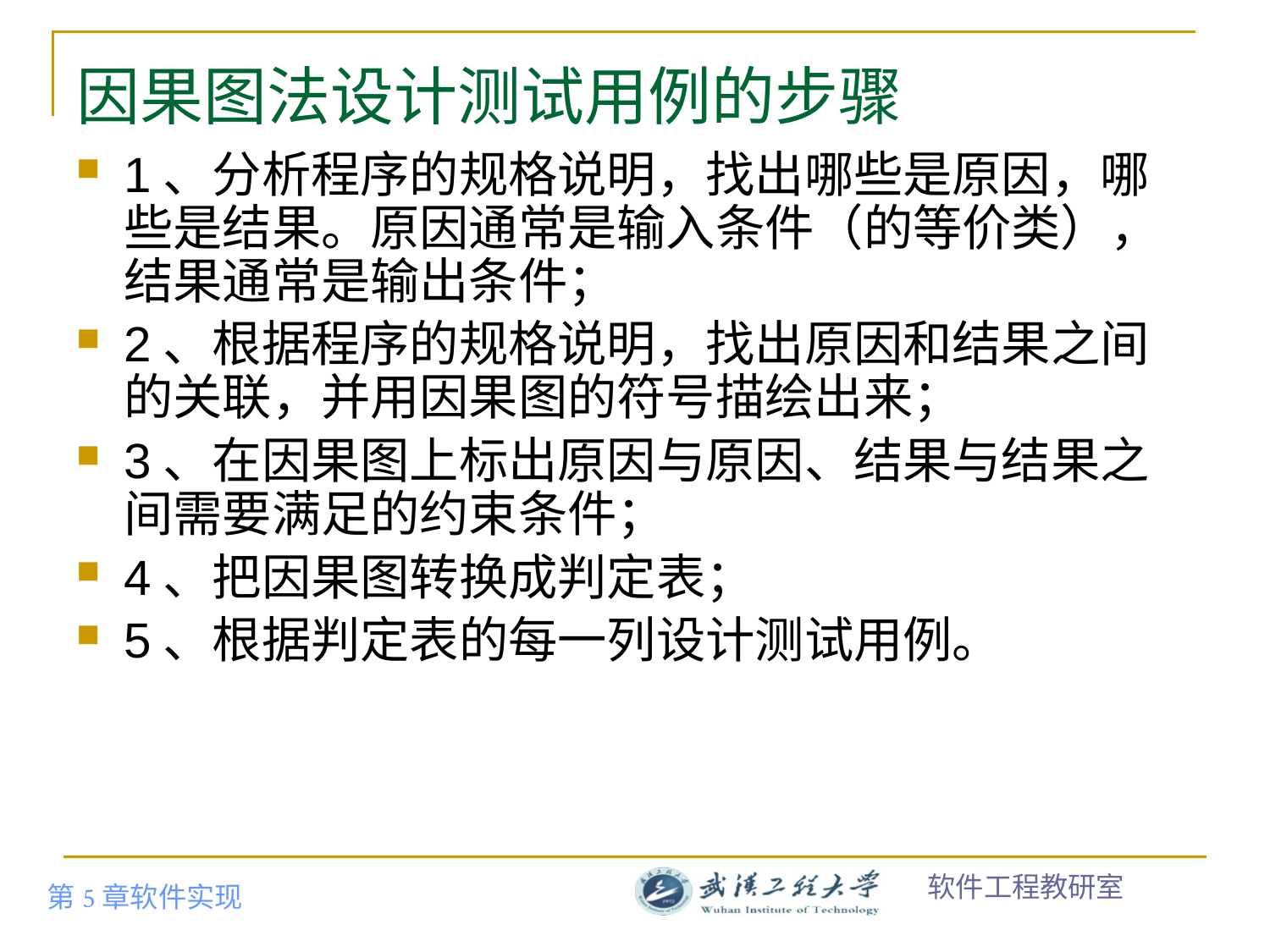

# 因果图法设计测试用例的步骤
1、分析程序的规格说明，找出哪些是原因，哪些是结果。原因通常是输入条件（的等价类），结果通常是输出条件；
2、根据程序的规格说明，找出原因和结果之间的关联，并用因果图的符号描绘出来；
3、在因果图上标出原因与原因、结果与结果之间需要满足的约束条件；
4、把因果图转换成判定表；
5、根据判定表的每一列设计测试用例。